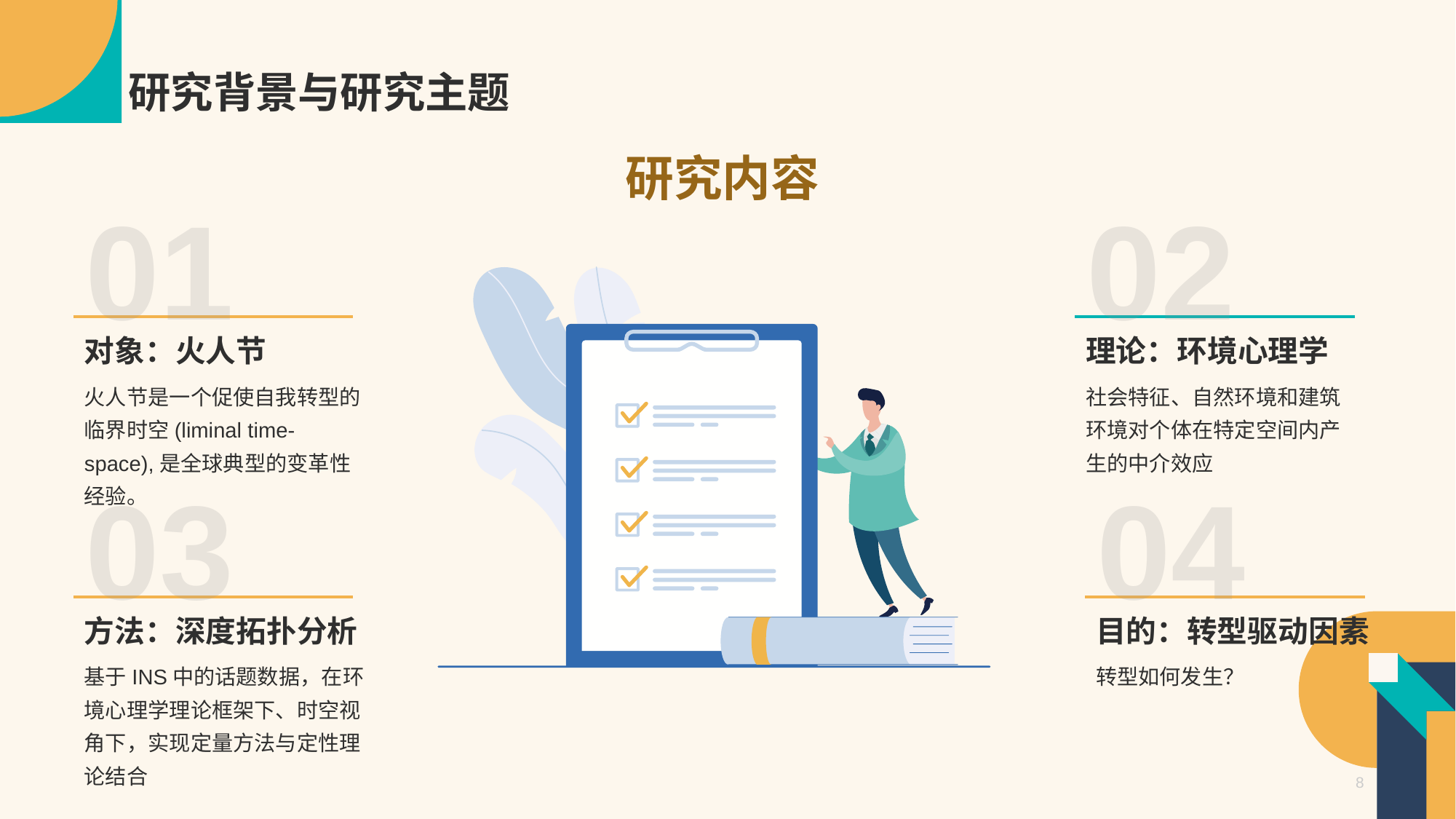

# 研究背景与研究主题
研究内容
01
对象：火人节
火人节是一个促使自我转型的临界时空(liminal time-space),是全球典型的变革性经验。
02
理论：环境心理学
社会特征、自然环境和建筑环境对个体在特定空间内产生的中介效应
03
方法：深度拓扑分析
基于INS中的话题数据，在环境心理学理论框架下、时空视角下，实现定量方法与定性理论结合
04
目的：转型驱动因素
转型如何发生？

8